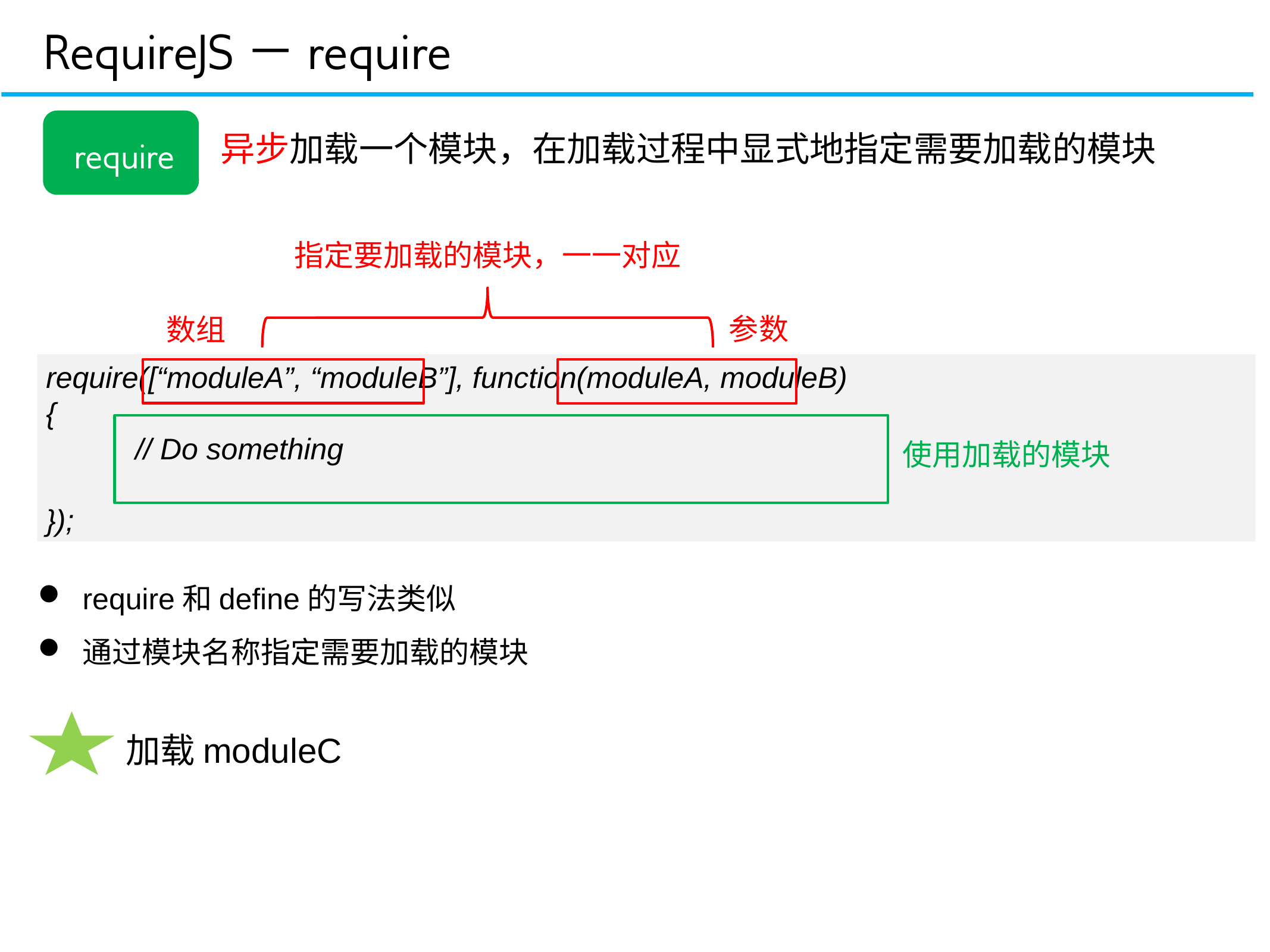

RequireJS－require

异步加载一个模块，在加载过程中显式地指定需要加载的模块
require
指定要加载的模块，一一对应
参数
数组
require([“moduleA”, “moduleB”], function(moduleA, moduleB)
{
	// Do something

});

使用加载的模块
require和define的写法类似
通过模块名称指定需要加载的模块
加载moduleC